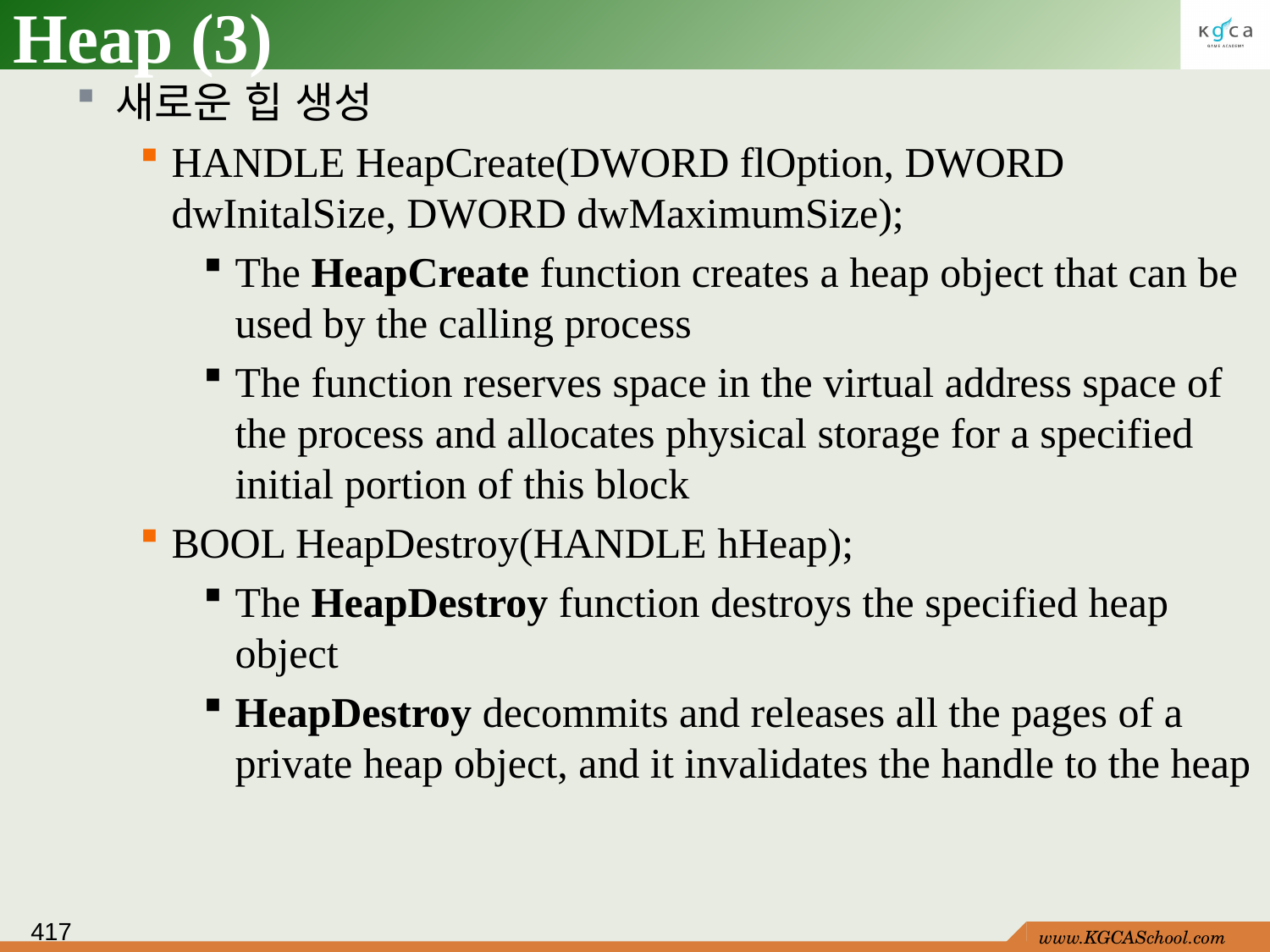

# Heap (3)
새로운 힙 생성
HANDLE HeapCreate(DWORD flOption, DWORD dwInitalSize, DWORD dwMaximumSize);
The HeapCreate function creates a heap object that can be used by the calling process
The function reserves space in the virtual address space of the process and allocates physical storage for a specified initial portion of this block
BOOL HeapDestroy(HANDLE hHeap);
The HeapDestroy function destroys the specified heap object
HeapDestroy decommits and releases all the pages of a private heap object, and it invalidates the handle to the heap

417